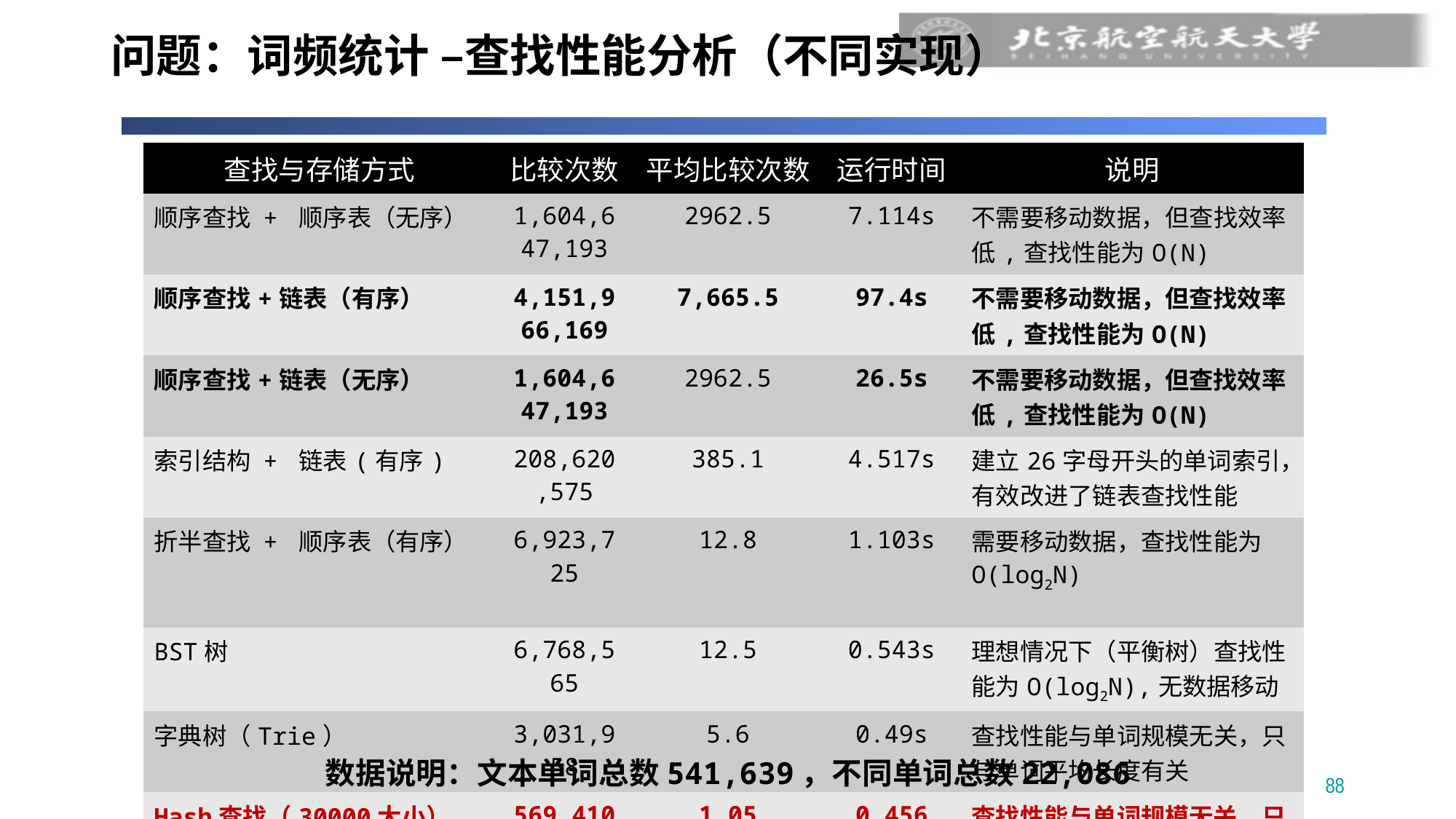

# 问题：词频统计 –查找性能分析（不同实现）
| 查找与存储方式 | 比较次数 | 平均比较次数 | 运行时间 | 说明 |
| --- | --- | --- | --- | --- |
| 顺序查找 + 顺序表（无序） | 1,604,647,193 | 2962.5 | 7.114s | 不需要移动数据，但查找效率低,查找性能为O(N) |
| 顺序查找+链表（有序） | 4,151,966,169 | 7,665.5 | 97.4s | 不需要移动数据，但查找效率低,查找性能为O(N) |
| 顺序查找+链表（无序） | 1,604,647,193 | 2962.5 | 26.5s | 不需要移动数据，但查找效率低,查找性能为O(N) |
| 索引结构 + 链表(有序) | 208,620,575 | 385.1 | 4.517s | 建立26字母开头的单词索引，有效改进了链表查找性能 |
| 折半查找 + 顺序表（有序） | 6,923,725 | 12.8 | 1.103s | 需要移动数据，查找性能为O(log2N) |
| BST树 | 6,768,565 | 12.5 | 0.543s | 理想情况下（平衡树）查找性能为O(log2N),无数据移动 |
| 字典树（Trie） | 3,031,958 | 5.6 | 0.49s | 查找性能与单词规模无关，只与单词平均长度有关 |
| Hash查找（30000大小） | 569,410 | 1.05 | 0.456 | 查找性能与单词规模无关，只与Hash冲突数有关 |
数据说明：文本单词总数541,639，不同单词总数22,086
88